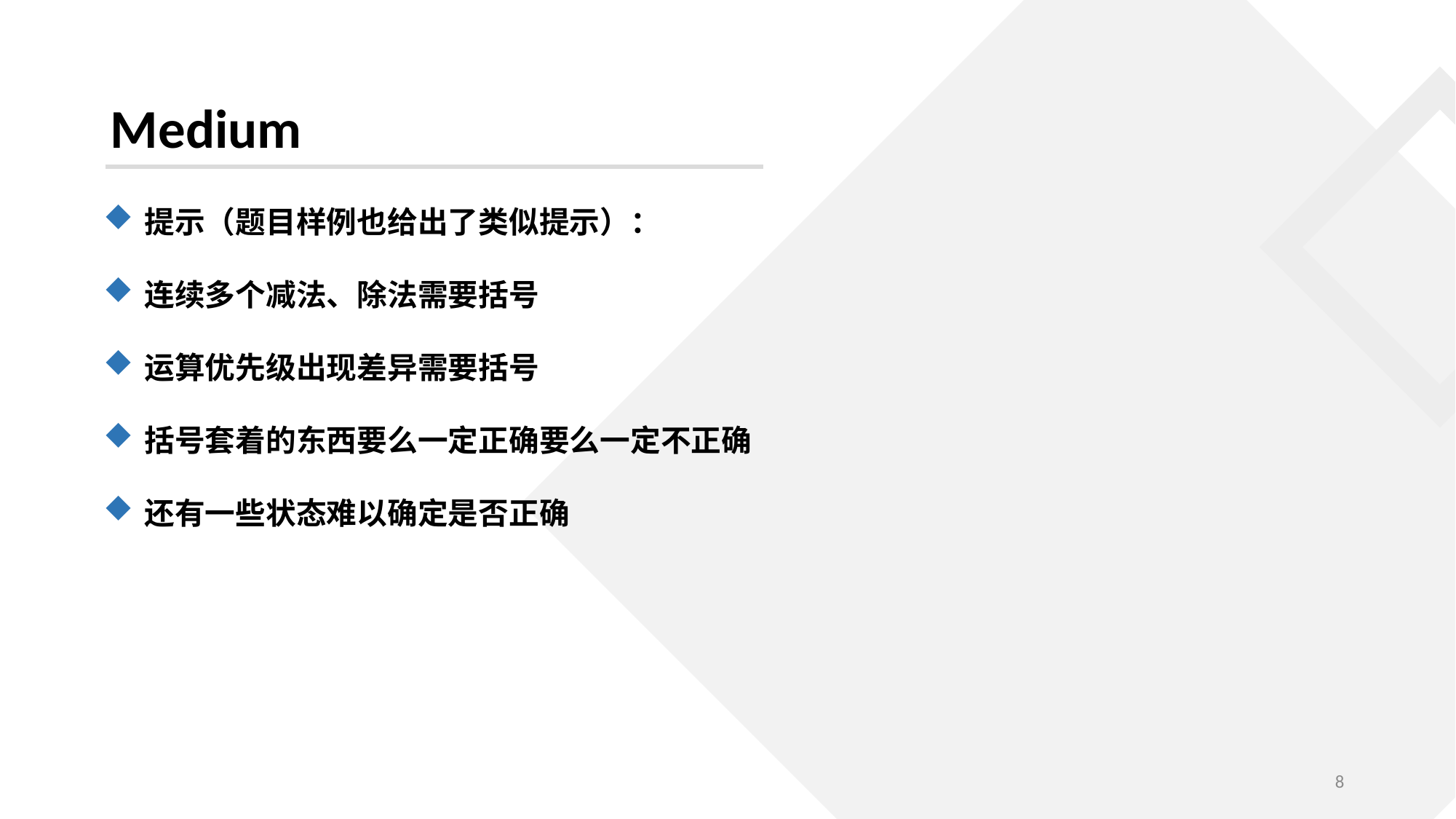

Medium
提示（题目样例也给出了类似提示）：

连续多个减法、除法需要括号

运算优先级出现差异需要括号

括号套着的东西要么一定正确要么一定不正确

还有一些状态难以确定是否正确
8